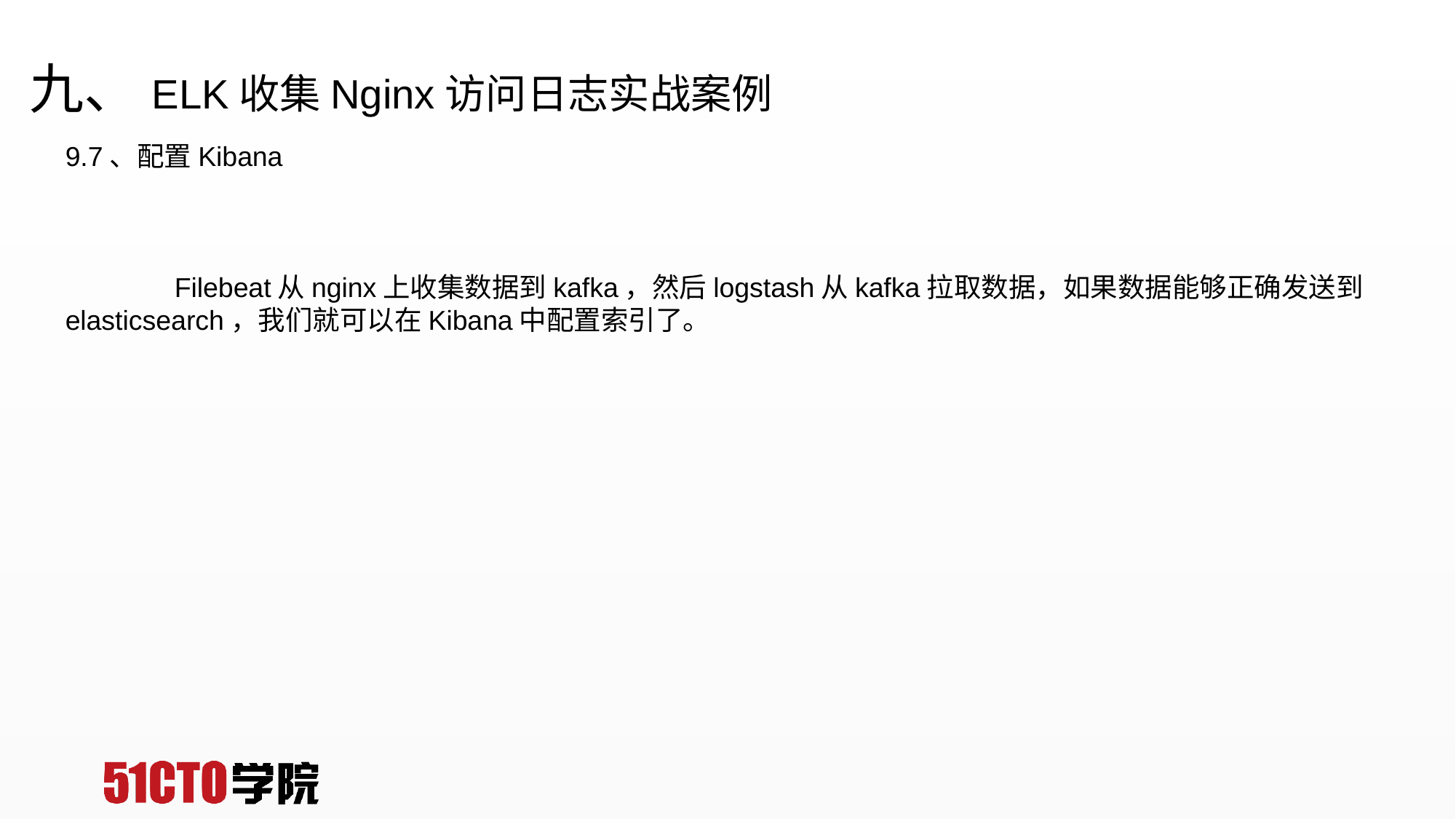

# 九、ELK收集Nginx访问日志实战案例
9.7、配置Kibana

	Filebeat从nginx上收集数据到kafka，然后logstash从kafka拉取数据，如果数据能够正确发送到elasticsearch，我们就可以在Kibana中配置索引了。